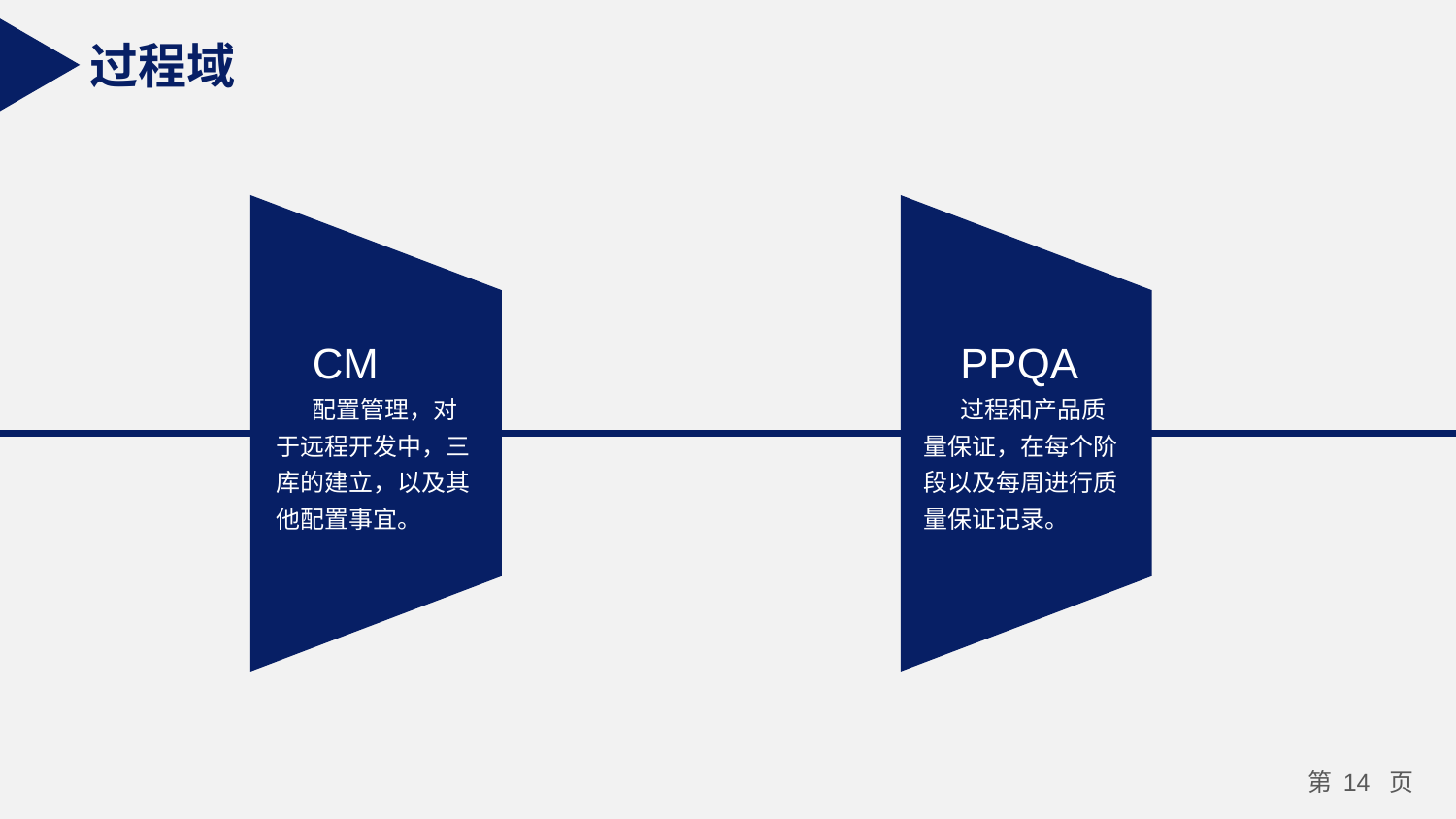

过程域

CM
配置管理，对于远程开发中，三库的建立，以及其他配置事宜。

PPQA
过程和产品质量保证，在每个阶段以及每周进行质量保证记录。